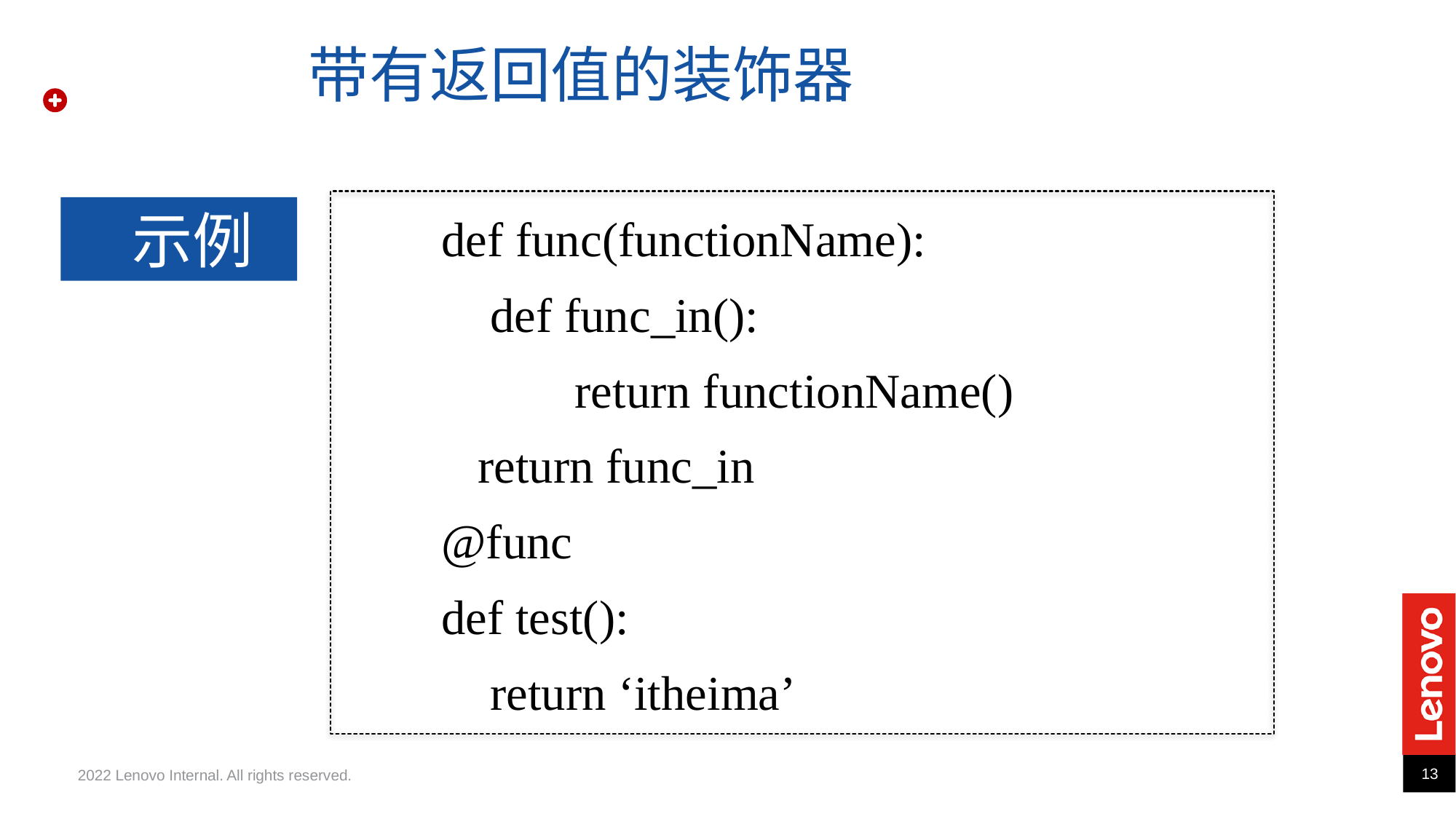

带有返回值的装饰器
def func(functionName):
    def func_in():
	  return functionName()
   return func_in
@func
def test():
    return ‘itheima’

 示例